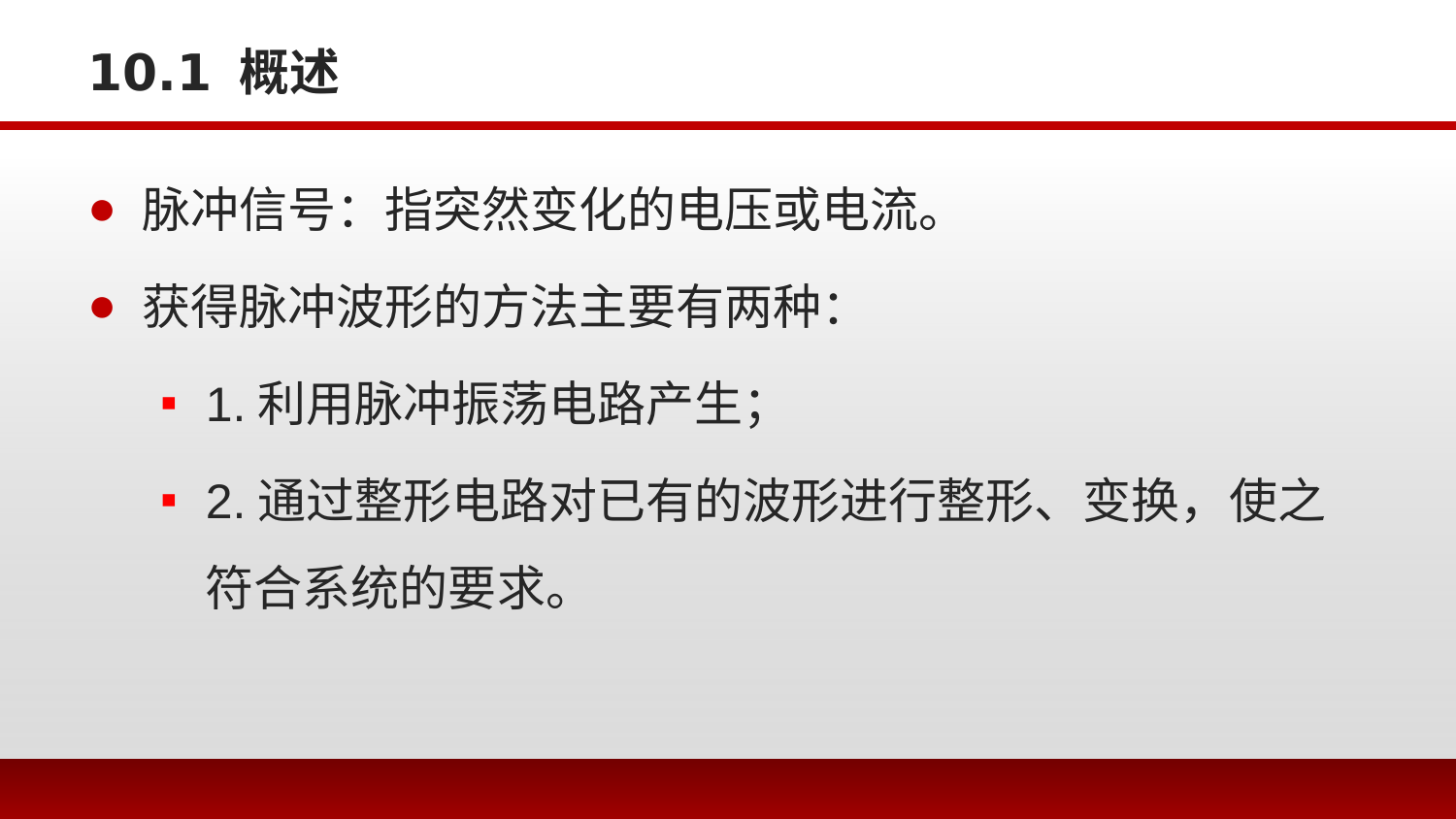

# 10.1 概述
脉冲信号：指突然变化的电压或电流。
获得脉冲波形的方法主要有两种：
1.利用脉冲振荡电路产生；
2.通过整形电路对已有的波形进行整形、变换，使之符合系统的要求。

4